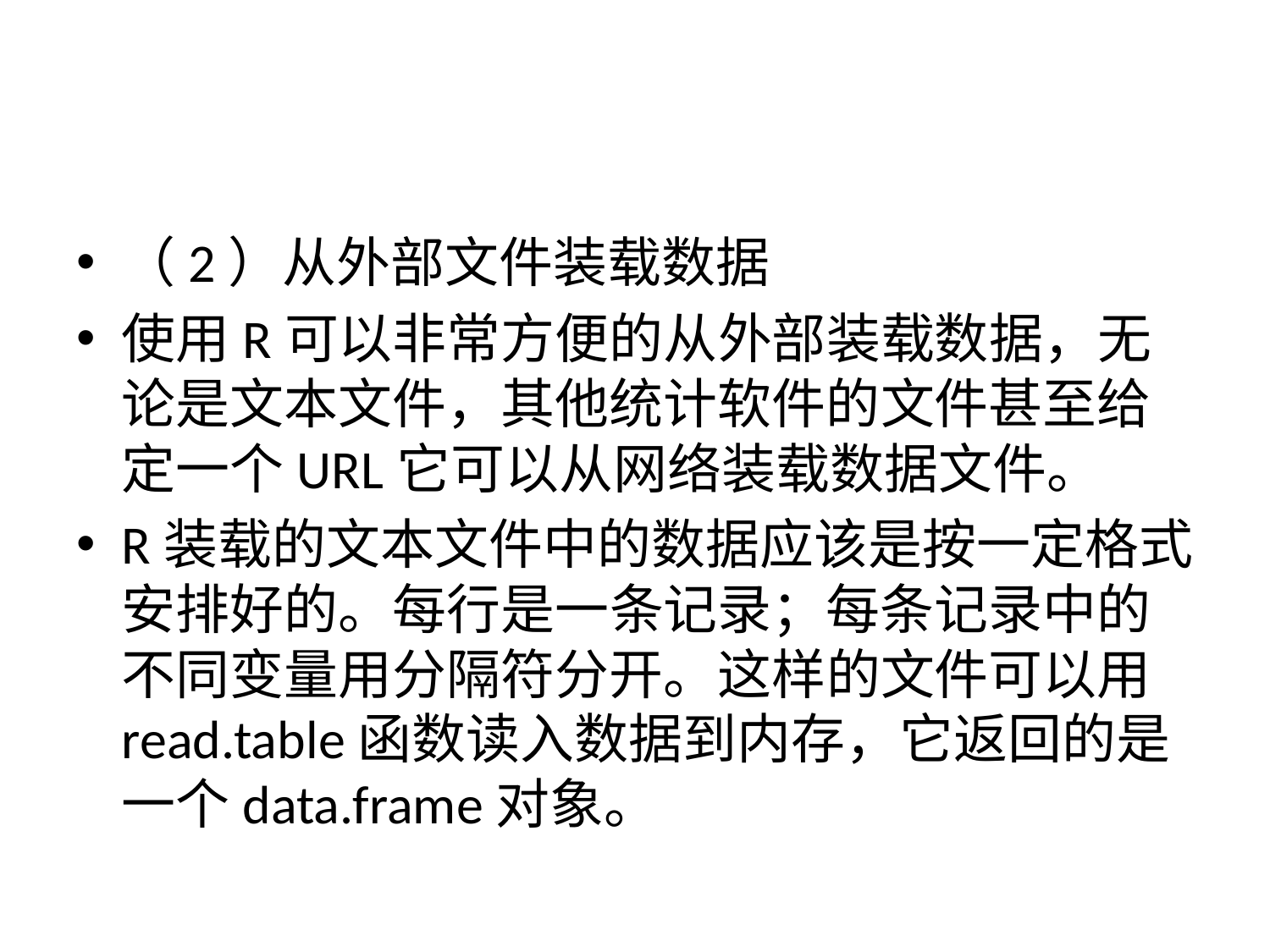

#
（2）从外部文件装载数据
使用R可以非常方便的从外部装载数据，无论是文本文件，其他统计软件的文件甚至给定一个URL它可以从网络装载数据文件。
R装载的文本文件中的数据应该是按一定格式安排好的。每行是一条记录；每条记录中的不同变量用分隔符分开。这样的文件可以用read.table函数读入数据到内存，它返回的是一个data.frame对象。